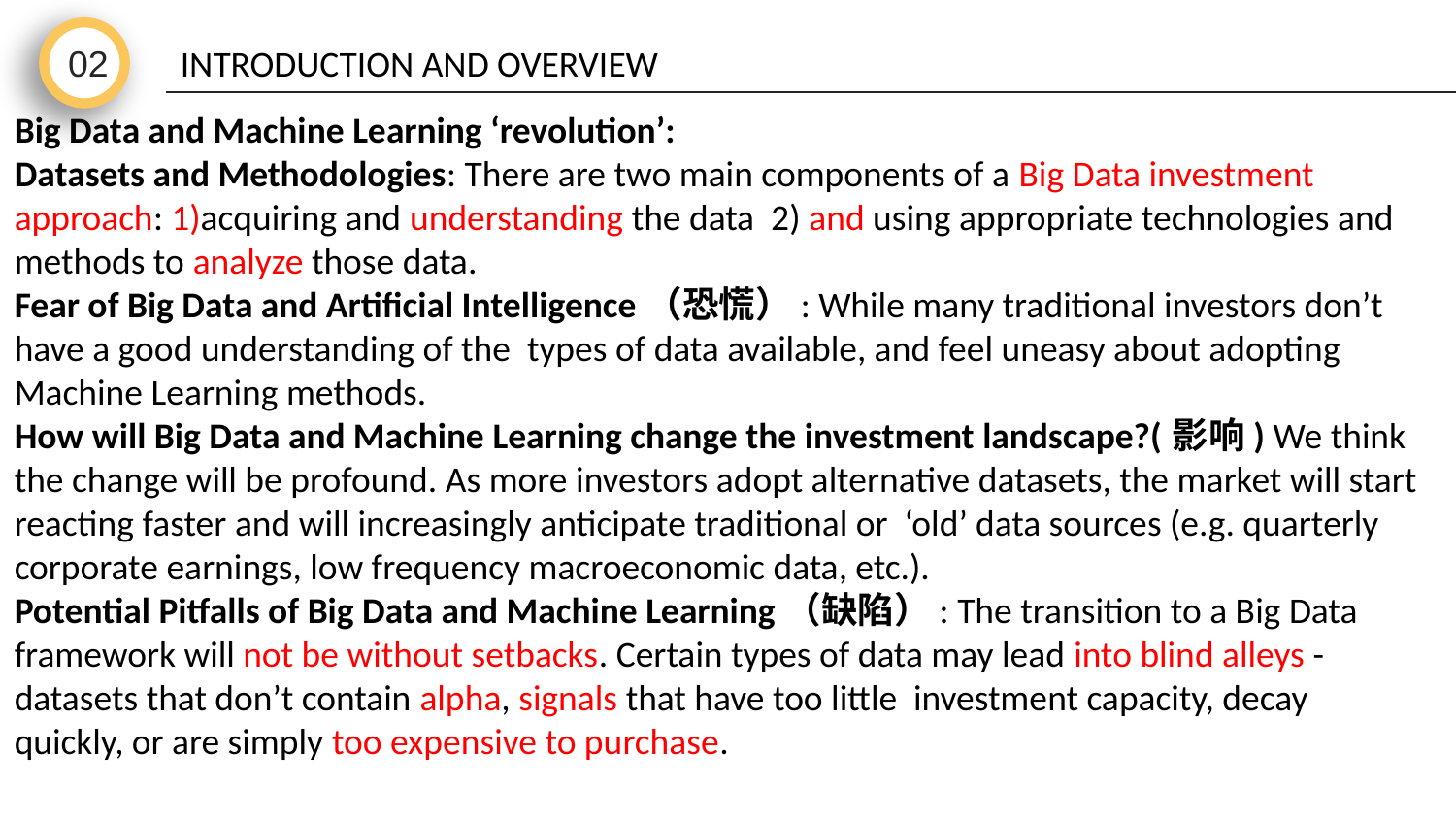

02
INTRODUCTION AND OVERVIEW
Big Data and Machine Learning ‘revolution’:
Datasets and Methodologies: There are two main components of a Big Data investment approach: 1)acquiring and understanding the data  2) and using appropriate technologies and methods to analyze those data.
Fear of Big Data and Artificial Intelligence（恐慌）: While many traditional investors don’t have a good understanding of the  types of data available, and feel uneasy about adopting Machine Learning methods.
How will Big Data and Machine Learning change the investment landscape?(影响) We think the change will be profound. As more investors adopt alternative datasets, the market will start reacting faster and will increasingly anticipate traditional or  ‘old’ data sources (e.g. quarterly corporate earnings, low frequency macroeconomic data, etc.).
Potential Pitfalls of Big Data and Machine Learning（缺陷）: The transition to a Big Data framework will not be without setbacks. Certain types of data may lead into blind alleys - datasets that don’t contain alpha, signals that have too little  investment capacity, decay quickly, or are simply too expensive to purchase.